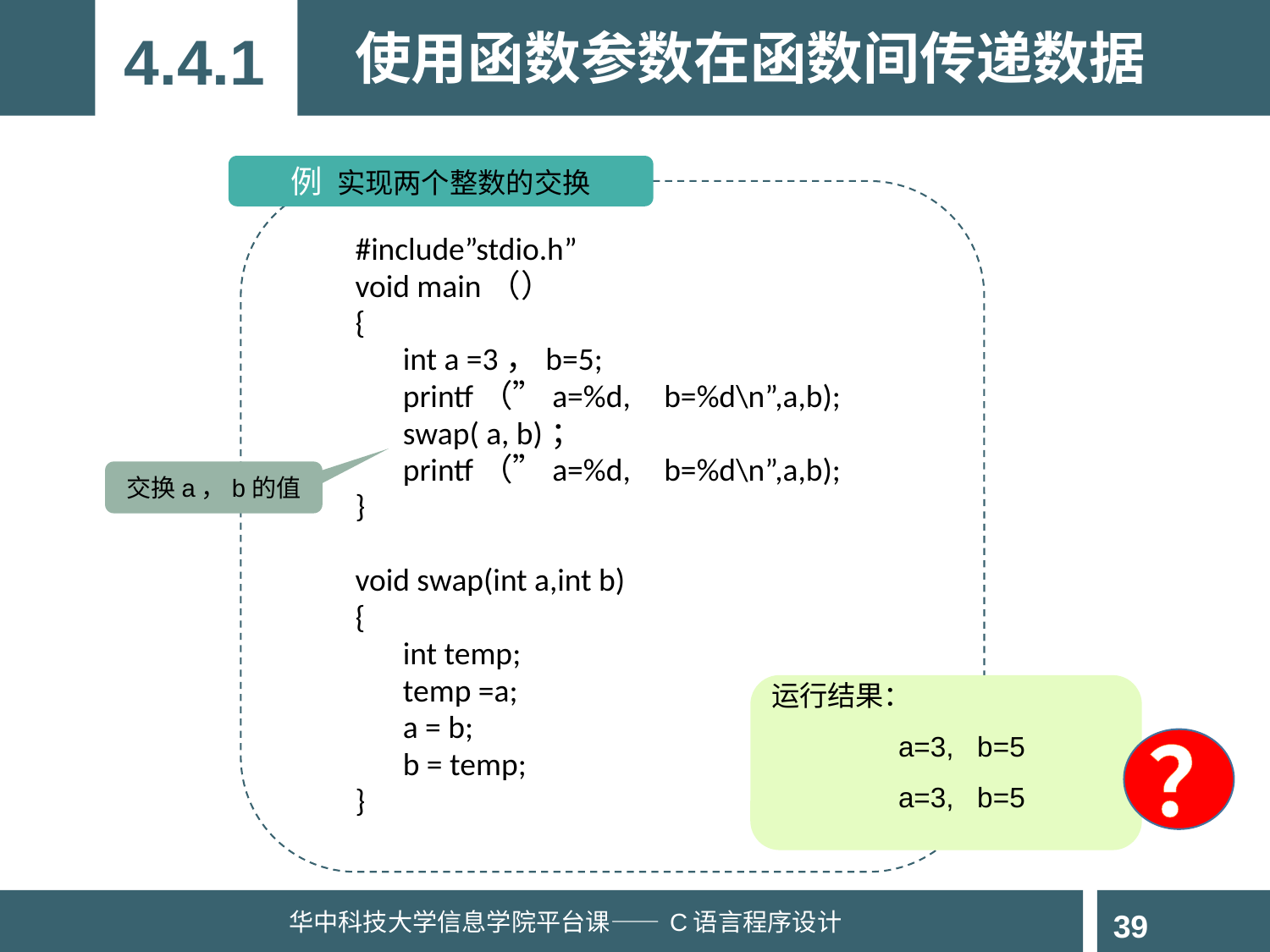

4.4.1
使用函数参数在函数间传递数据
例  实现两个整数的交换

#include”stdio.h”
void main（）
{
    	int a =3，b=5;
	printf（”a=%d,	 b=%d\n”,a,b);
	swap( a, b)；
	printf（”a=%d,	 b=%d\n”,a,b);
}

void swap(int a,int b)
{
	int temp;
	temp =a;
	a = b;
   	b = temp;
}
交换a，b的值
运行结果：
	a=3,   b=5
	a=3,   b=5
？